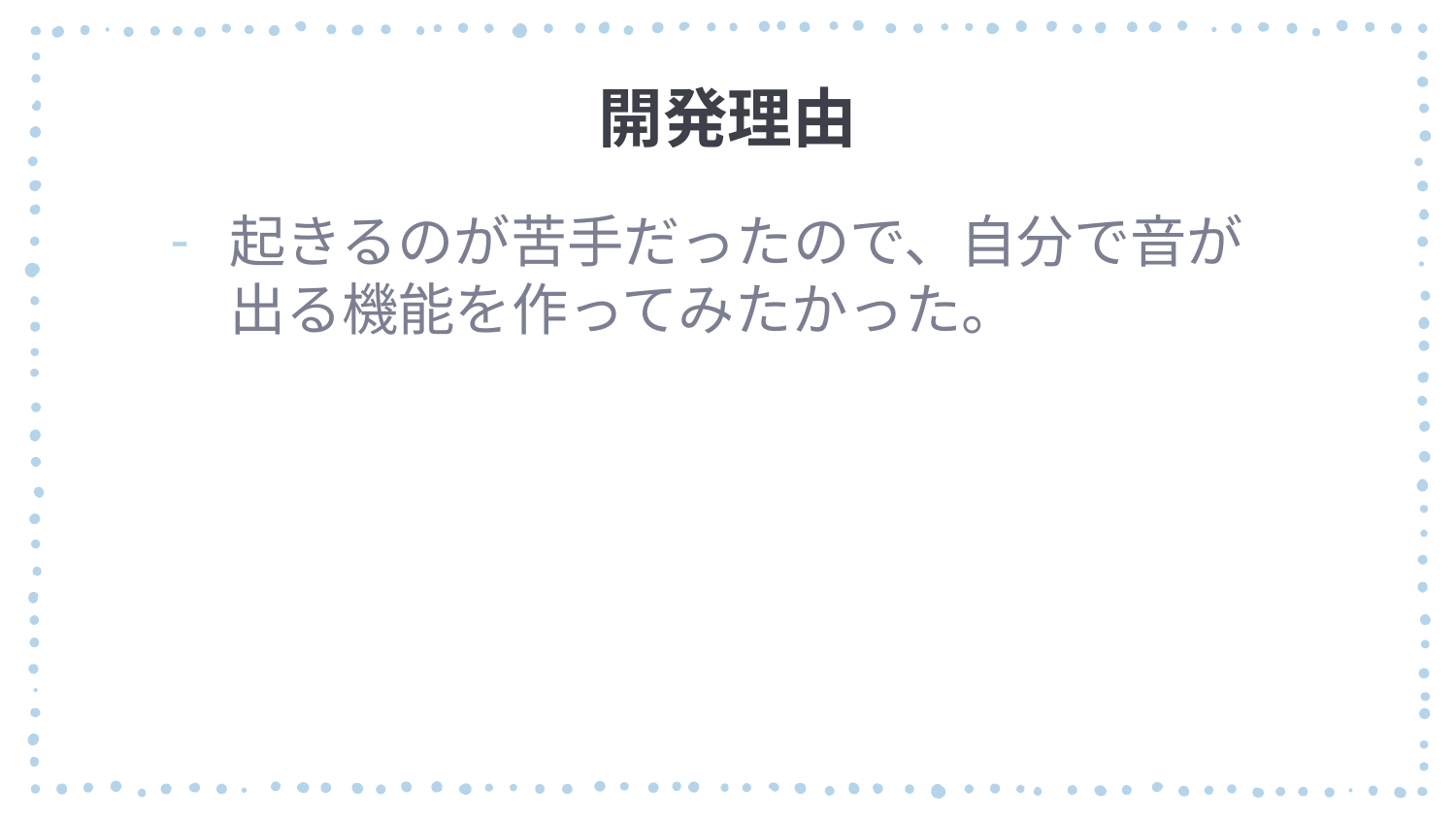

# 開発理由
起きるのが苦手だったので、自分で音が出る機能を作ってみたかった。